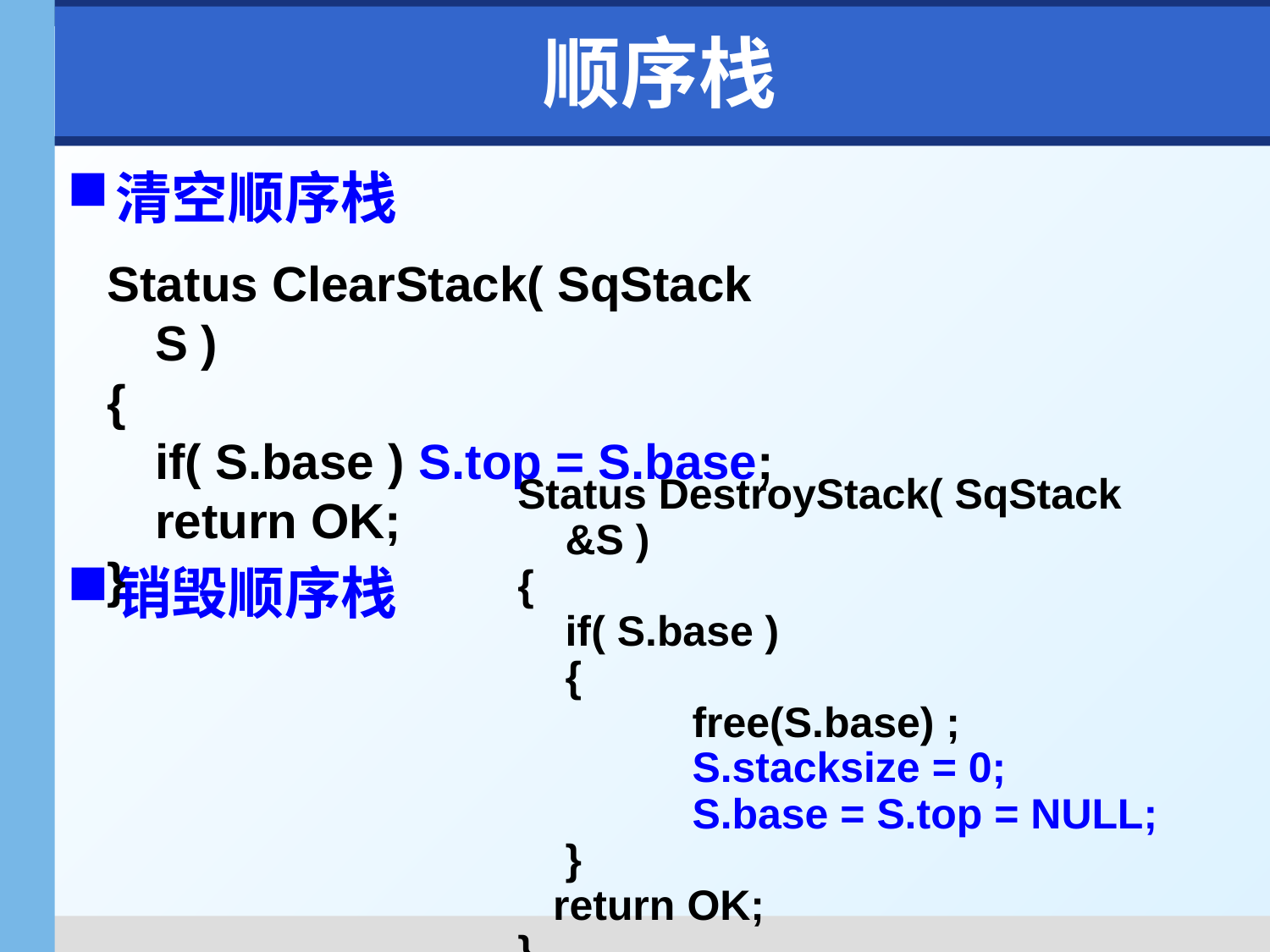

# 顺序栈
清空顺序栈

销毁顺序栈

Status ClearStack( SqStack S )
{
	if( S.base ) S.top = S.base;
	return OK;
}

Status DestroyStack( SqStack &S )
{
	if( S.base )
	{
		free(S.base) ;
		S.stacksize = 0;
		S.base = S.top = NULL;
	}
   return OK;
}